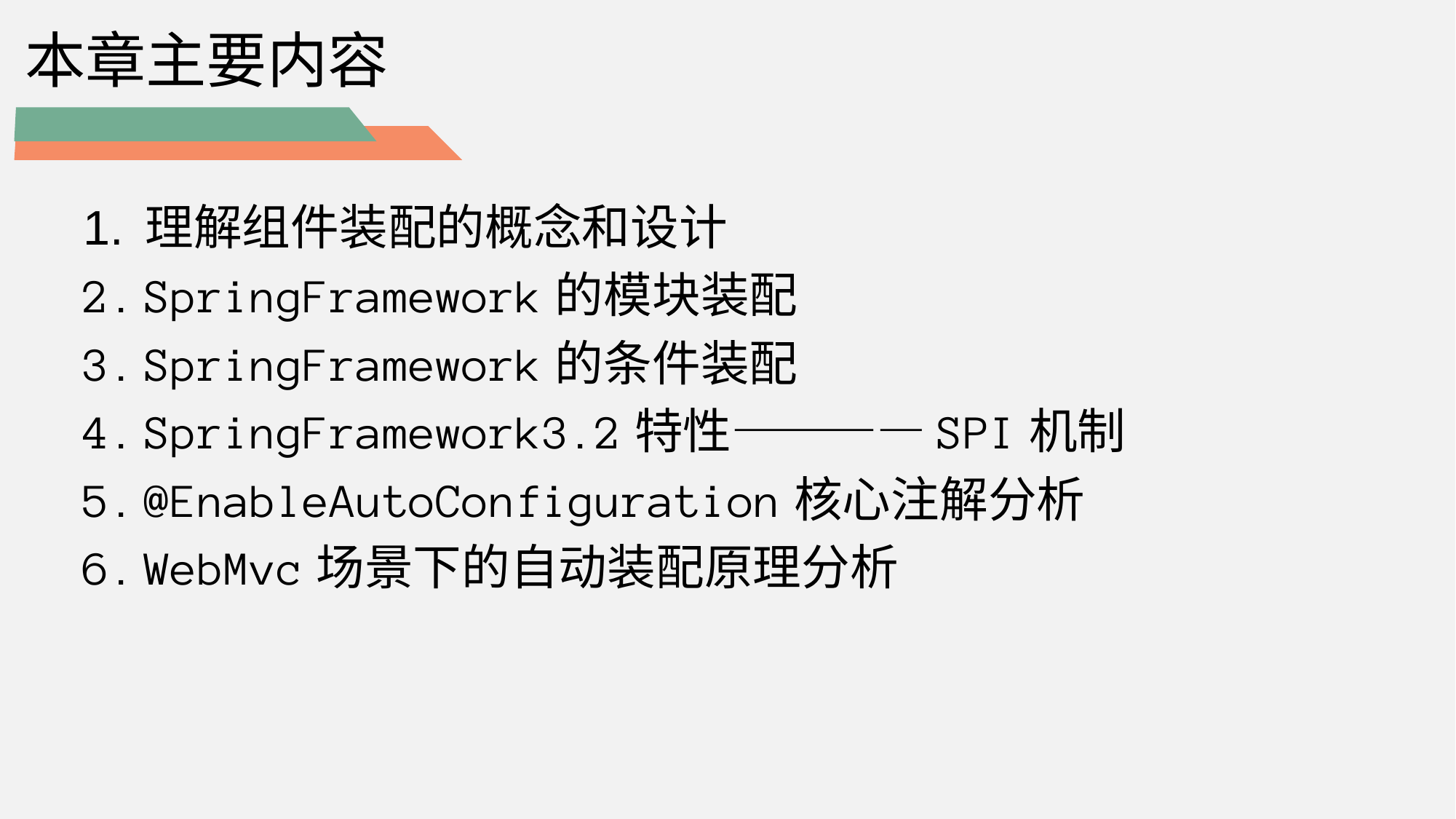

本章主要内容

理解组件装配的概念和设计
SpringFramework的模块装配
SpringFramework的条件装配
SpringFramework3.2特性————SPI机制
@EnableAutoConfiguration核心注解分析
WebMvc场景下的自动装配原理分析